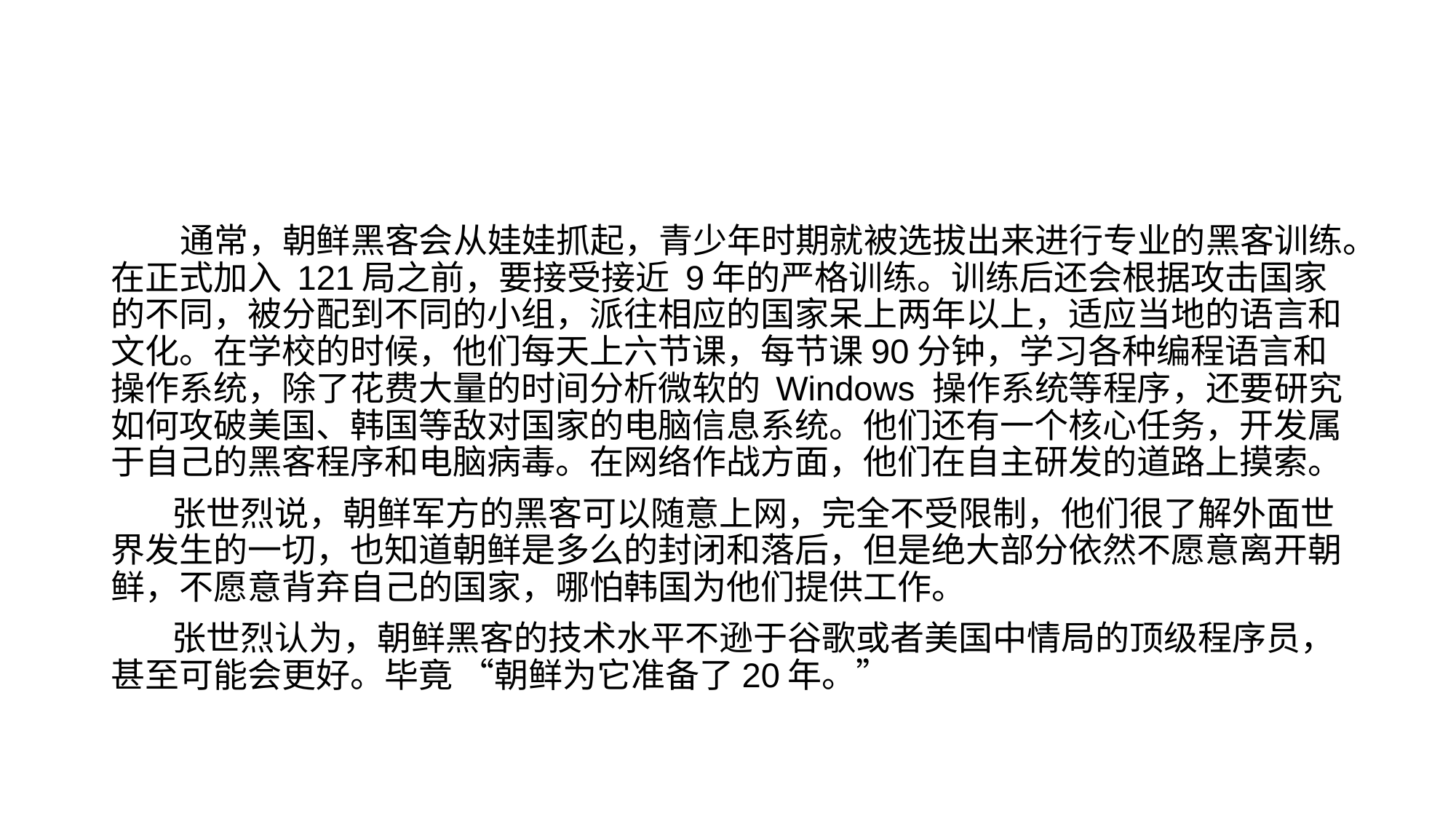

#
        通常，朝鲜黑客会从娃娃抓起，青少年时期就被选拔出来进行专业的黑客训练。在正式加入 121局之前，要接受接近 9年的严格训练。训练后还会根据攻击国家的不同，被分配到不同的小组，派往相应的国家呆上两年以上，适应当地的语言和文化。在学校的时候，他们每天上六节课，每节课90分钟，学习各种编程语言和操作系统，除了花费大量的时间分析微软的 Windows 操作系统等程序，还要研究如何攻破美国、韩国等敌对国家的电脑信息系统。他们还有一个核心任务，开发属于自己的黑客程序和电脑病毒。在网络作战方面，他们在自主研发的道路上摸索。
       张世烈说，朝鲜军方的黑客可以随意上网，完全不受限制，他们很了解外面世界发生的一切，也知道朝鲜是多么的封闭和落后，但是绝大部分依然不愿意离开朝鲜，不愿意背弃自己的国家，哪怕韩国为他们提供工作。
       张世烈认为，朝鲜黑客的技术水平不逊于谷歌或者美国中情局的顶级程序员，甚至可能会更好。毕竟 “朝鲜为它准备了20年。”